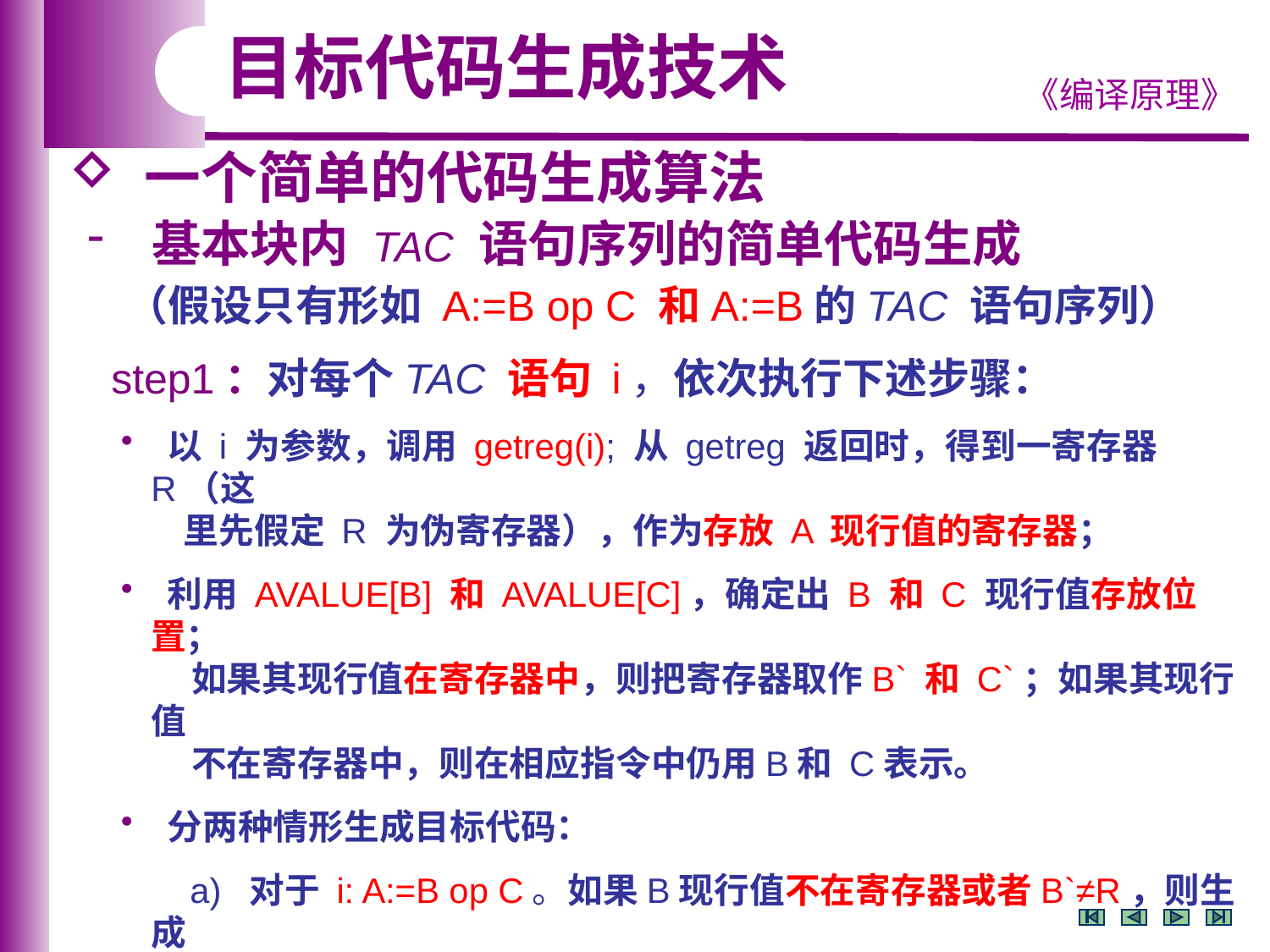

目标代码生成技术
 一个简单的代码生成算法
  基本块内 TAC 语句序列的简单代码生成
   （假设只有形如 A:=B op C 和A:=B的TAC 语句序列）

  step1：对每个TAC 语句 i，依次执行下述步骤：

 以 i 为参数，调用 getreg(i); 从 getreg 返回时，得到一寄存器 R（这
   里先假定 R 为伪寄存器），作为存放 A 现行值的寄存器；

 利用 AVALUE[B] 和 AVALUE[C]，确定出 B 和 C 现行值存放位置；
    如果其现行值在寄存器中，则把寄存器取作B` 和 C`；如果其现行值
    不在寄存器中，则在相应指令中仍用B和 C表示。

 分两种情形生成目标代码：

    a)  对于 i: A:=B op C。如果B现行值不在寄存器或者B`≠R，则生成
          MOV  B, R  或  MOV  B, R  或  MOV  B`, R  或  MOV  B`, R
          OP  R, C           OP  R, C`         OP  R, C            OP  R, C`
         否则，则生成    OP  R, C    或   OP  R, C`